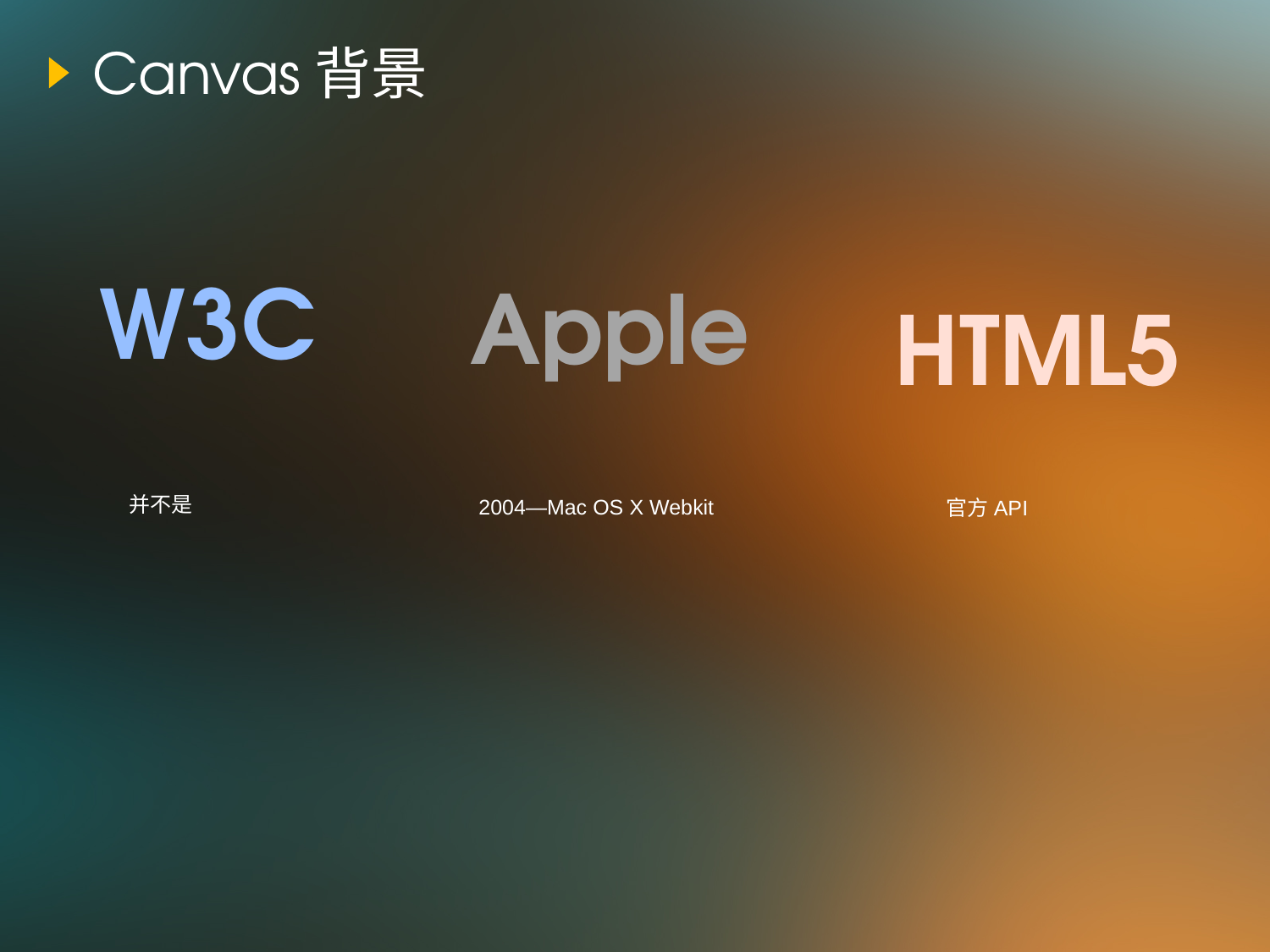

Canvas背景

W3C
Apple
HTML5
并不是
2004—Mac OS X Webkit
官方API